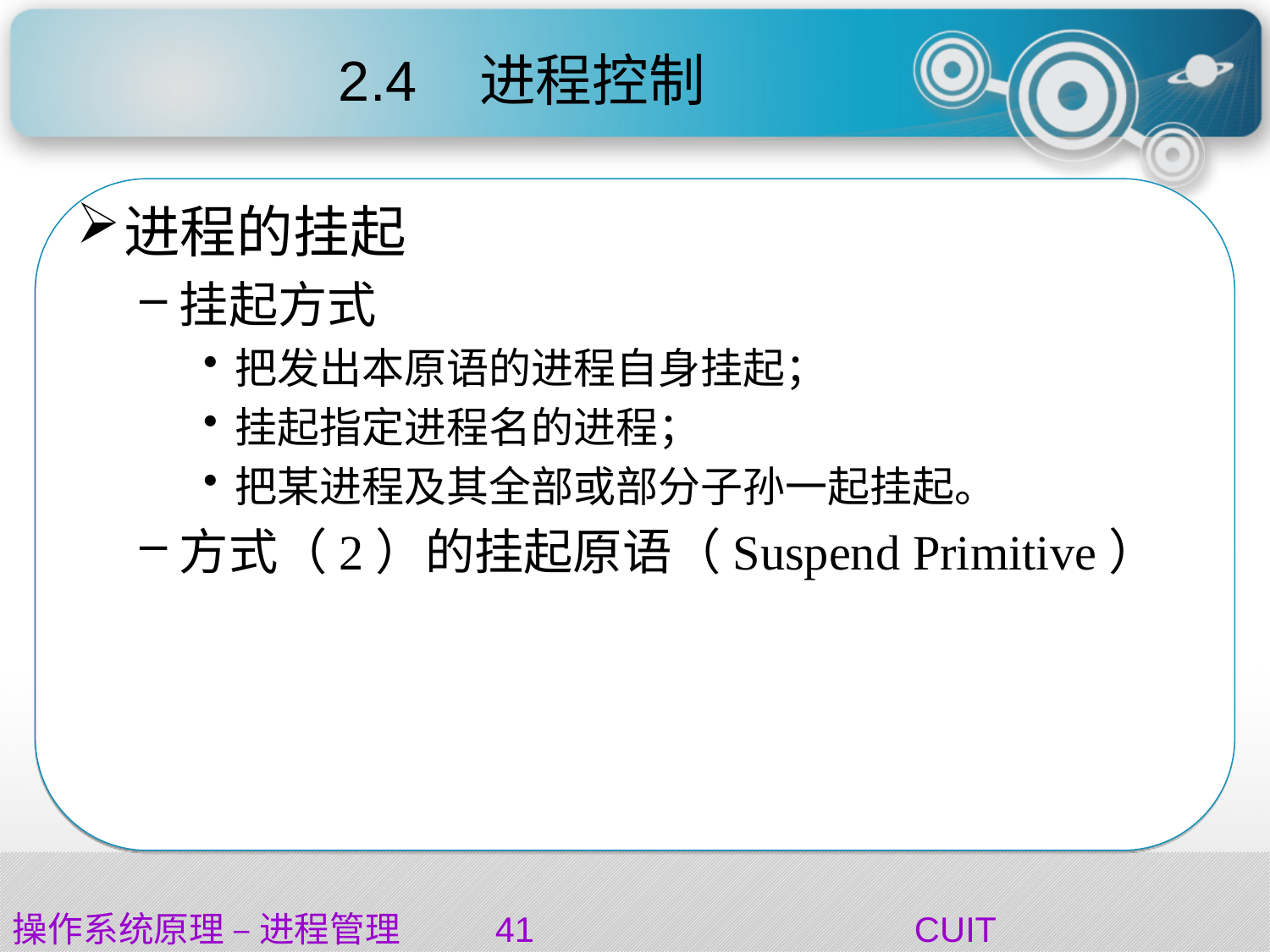

# 2.4	 进程控制
进程的挂起
挂起方式
把发出本原语的进程自身挂起；
挂起指定进程名的进程；
把某进程及其全部或部分子孙一起挂起。
方式（2）的挂起原语（Suspend Primitive）